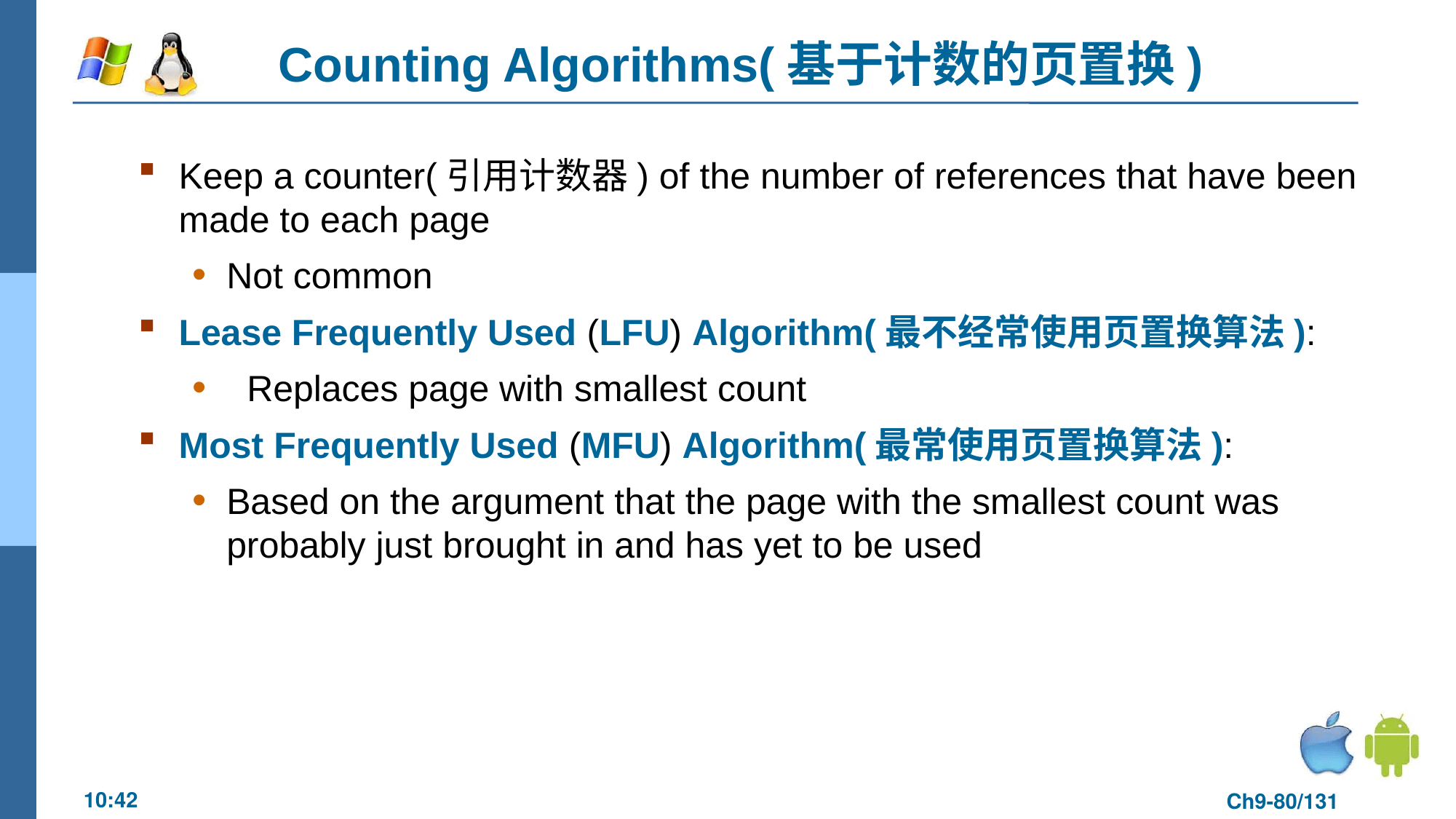

# Counting Algorithms(基于计数的页置换)
Keep a counter(引用计数器) of the number of references that have been made to each page
Not common
Lease Frequently Used (LFU) Algorithm(最不经常使用页置换算法):
  Replaces page with smallest count
Most Frequently Used (MFU) Algorithm(最常使用页置换算法):
Based on the argument that the page with the smallest count was probably just brought in and has yet to be used